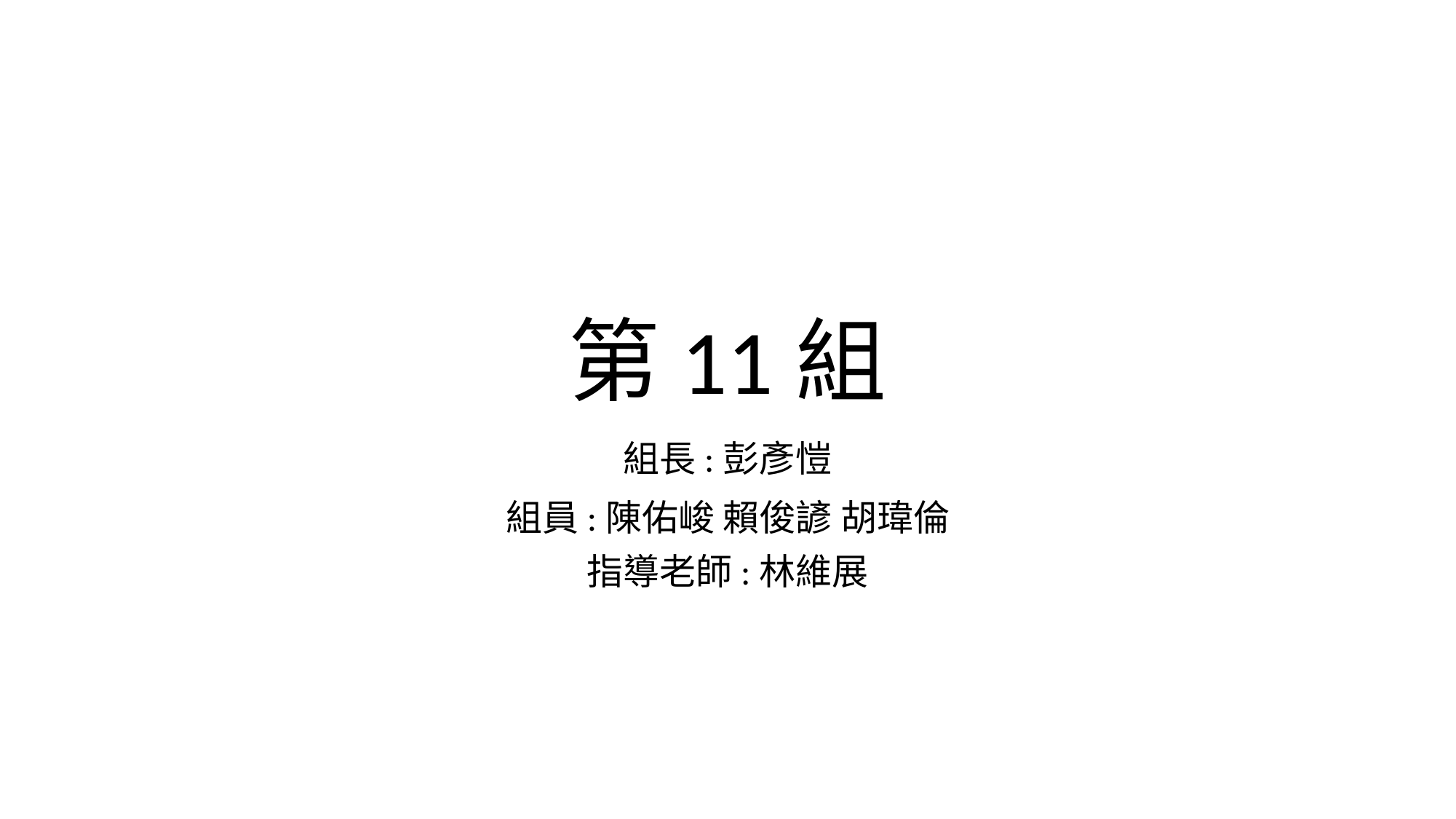

# 第11組
組長:彭彥愷
組員:陳佑峻 賴俊諺 胡瑋倫
指導老師:林維展